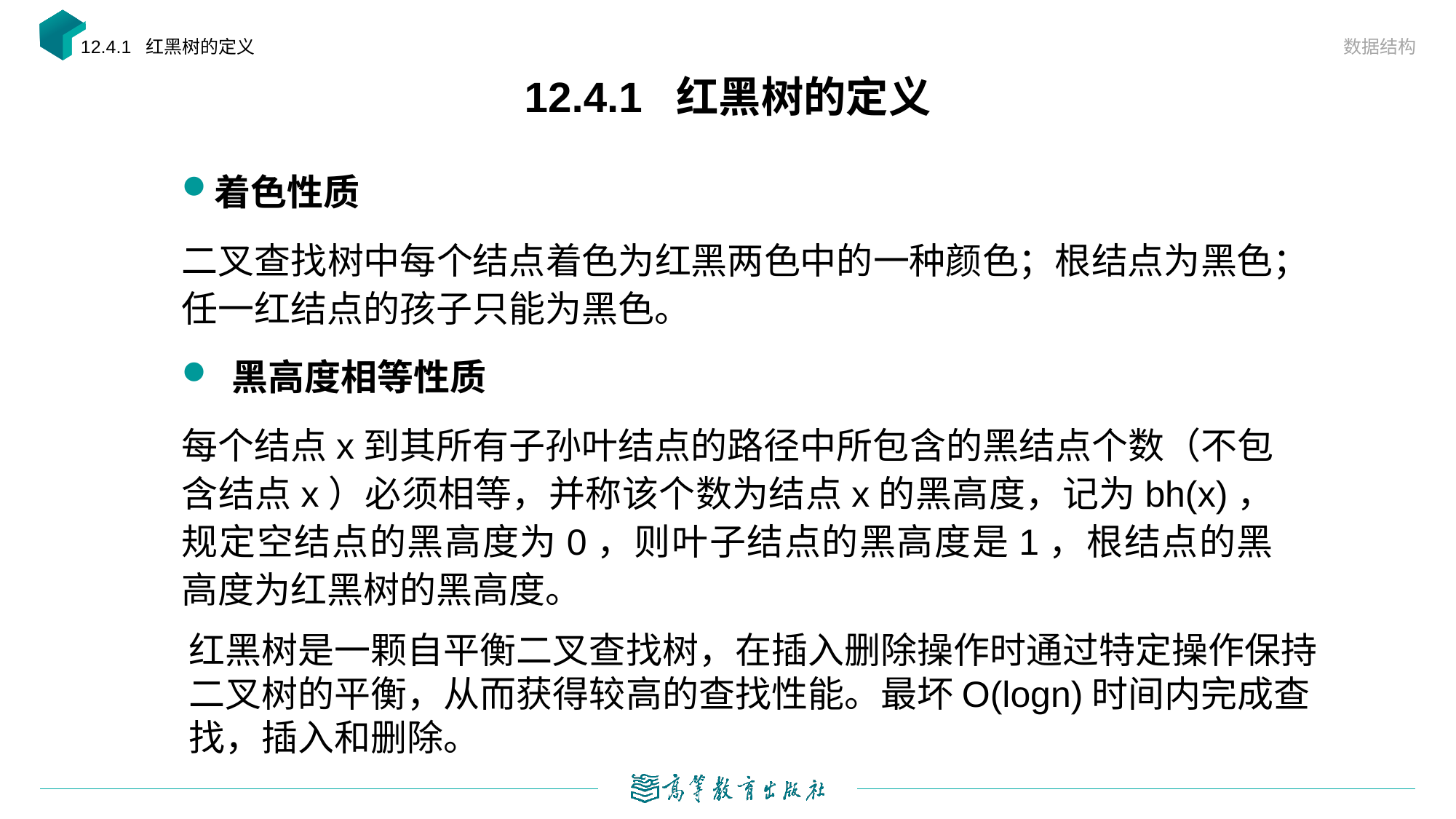

数据结构
12.4.1  红黑树的定义
# 12.4.1  红黑树的定义
着色性质
二叉查找树中每个结点着色为红黑两色中的一种颜色；根结点为黑色；任一红结点的孩子只能为黑色。
 黑高度相等性质
每个结点x到其所有子孙叶结点的路径中所包含的黑结点个数（不包含结点x）必须相等，并称该个数为结点x的黑高度，记为bh(x)，规定空结点的黑高度为0，则叶子结点的黑高度是1，根结点的黑高度为红黑树的黑高度。

红黑树是一颗自平衡二叉查找树，在插入删除操作时通过特定操作保持二叉树的平衡，从而获得较高的查找性能。最坏O(logn)时间内完成查找，插入和删除。